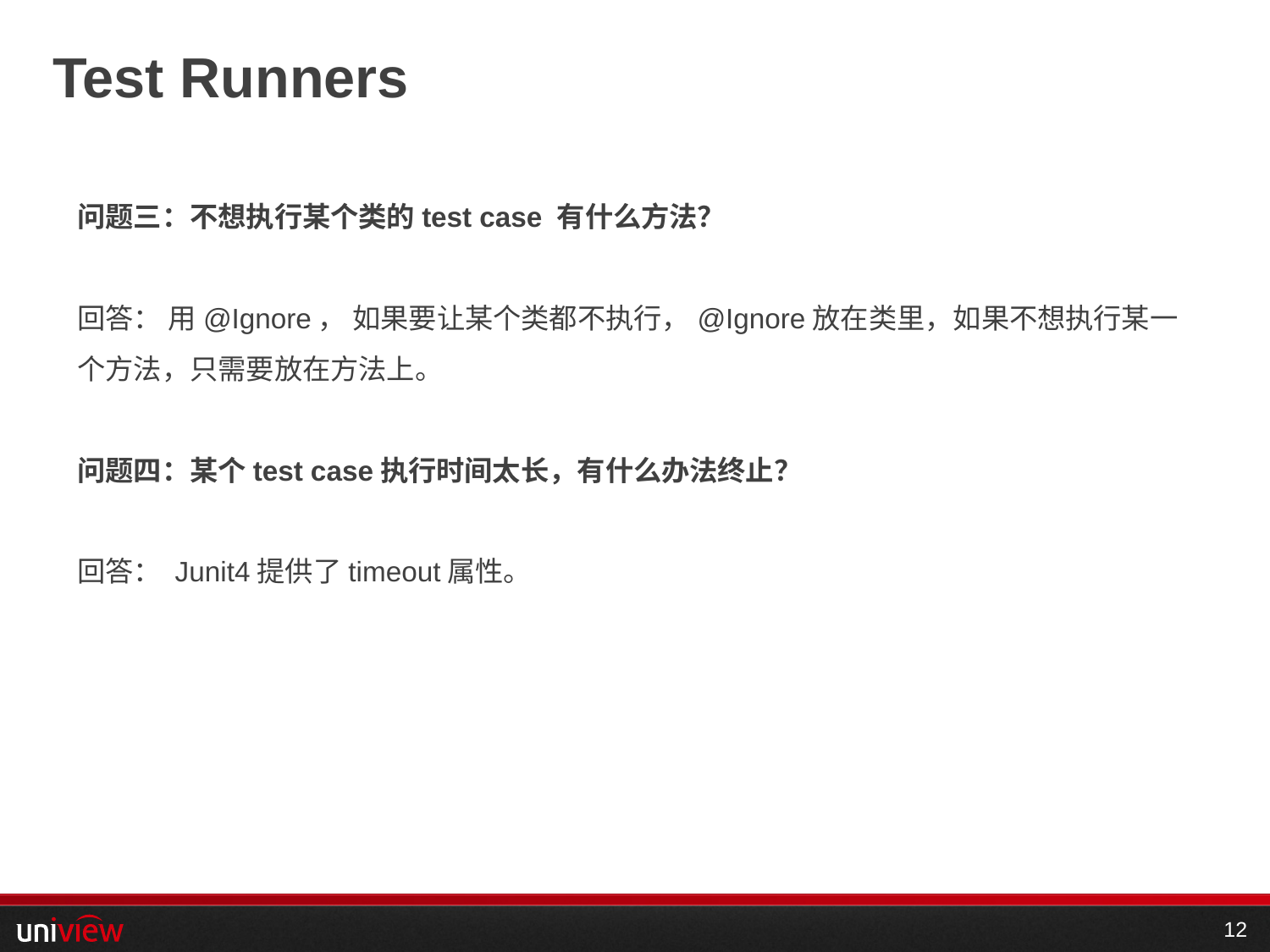

# Test Runners
问题三：不想执行某个类的test case 有什么方法？

回答： 用@Ignore， 如果要让某个类都不执行，@Ignore放在类里，如果不想执行某一个方法，只需要放在方法上。

问题四：某个test case执行时间太长，有什么办法终止？

回答： Junit4提供了timeout属性。